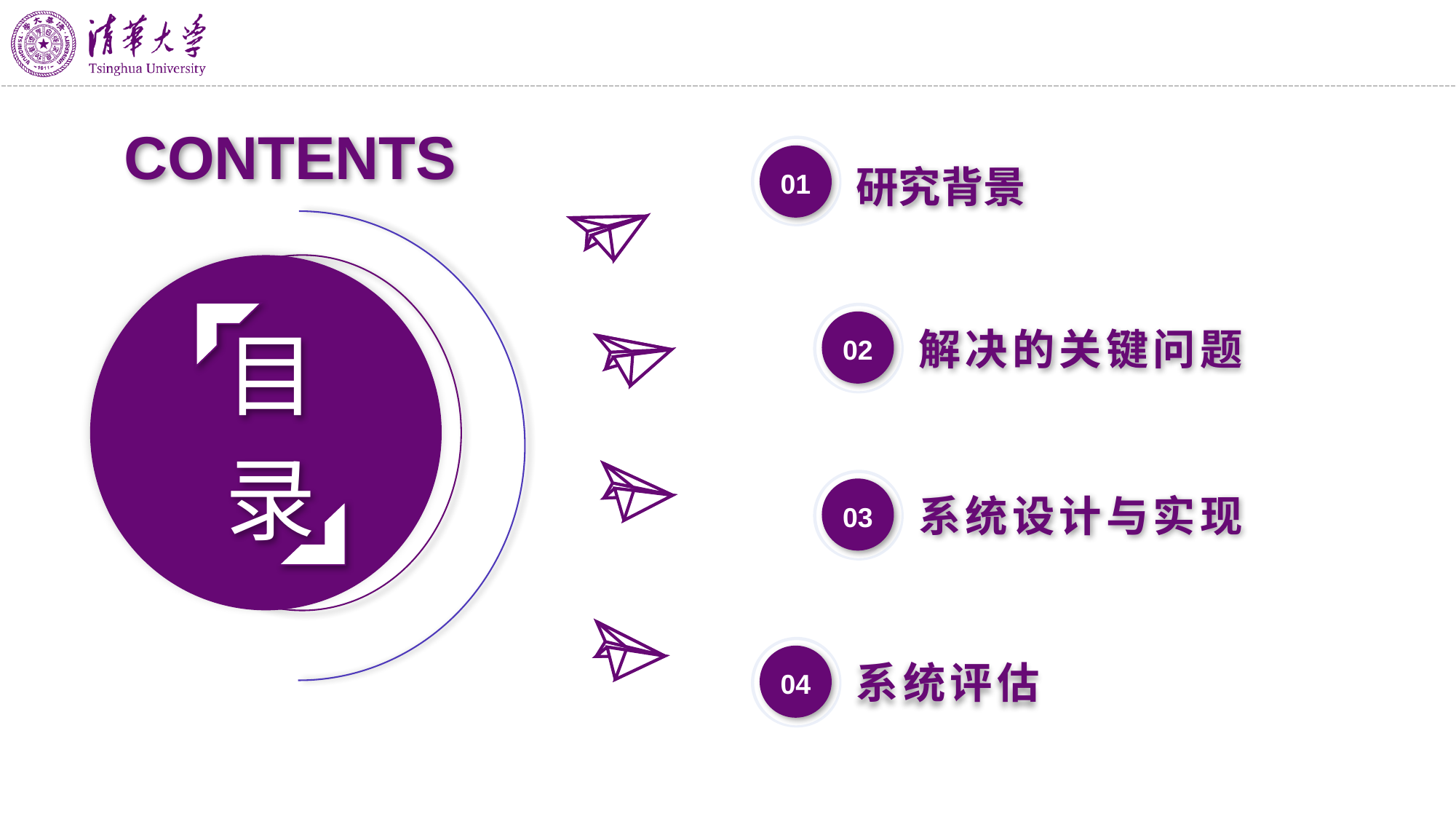

CONTENTS

01
研究背景

  01

目录
02
解决的关键问题

03
系统设计与实现

04
系统评估

2